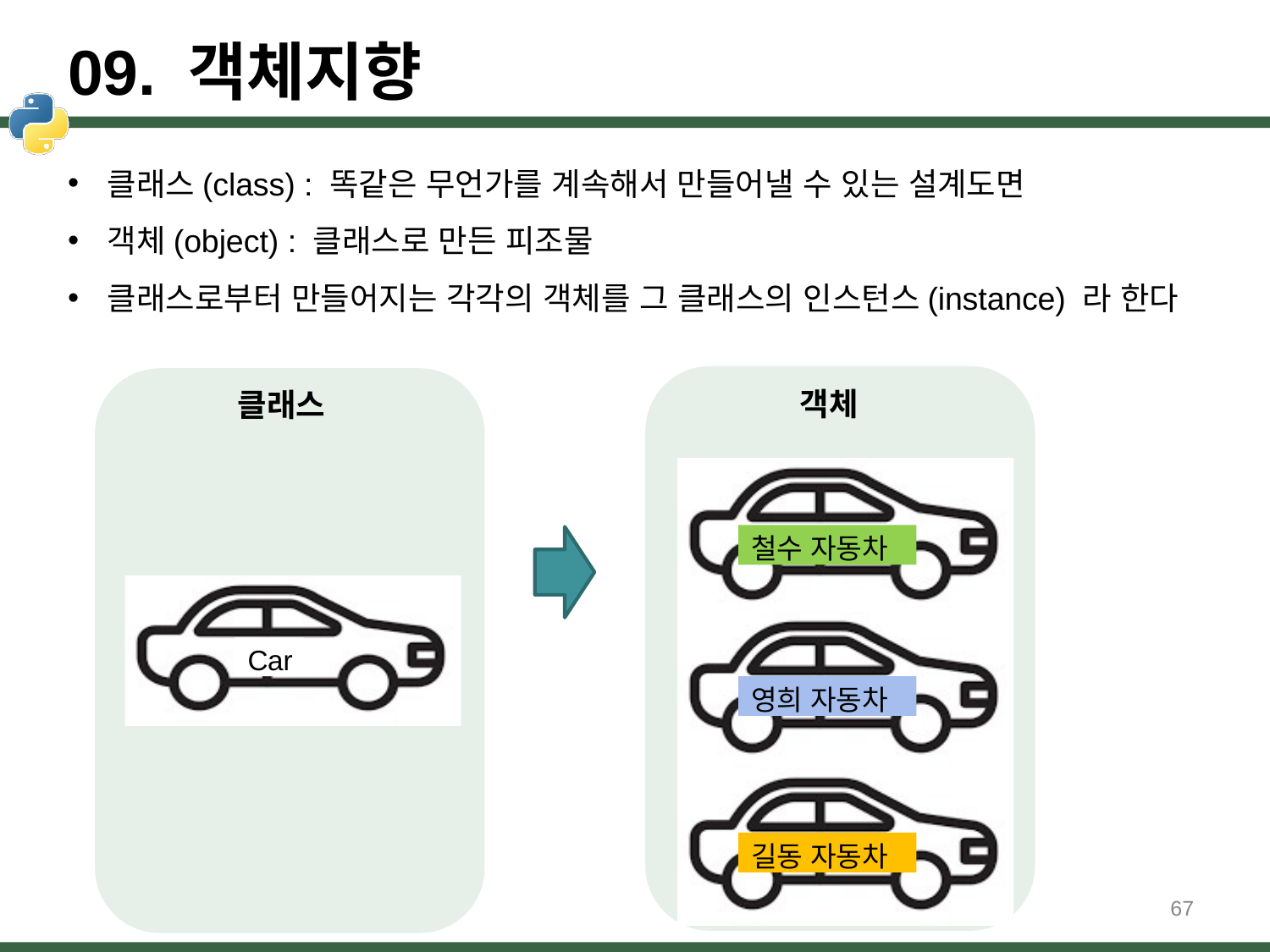

# 09. 객체지향

클래스(class) : 똑같은 무언가를 계속해서 만들어낼 수 있는 설계도면
객체(object) : 클래스로 만든 피조물
클래스로부터 만들어지는 각각의 객체를 그 클래스의 인스턴스(instance) 라 한다

객체
클래스

철수 자동차

Car
영희 자동차

길동 자동차
67